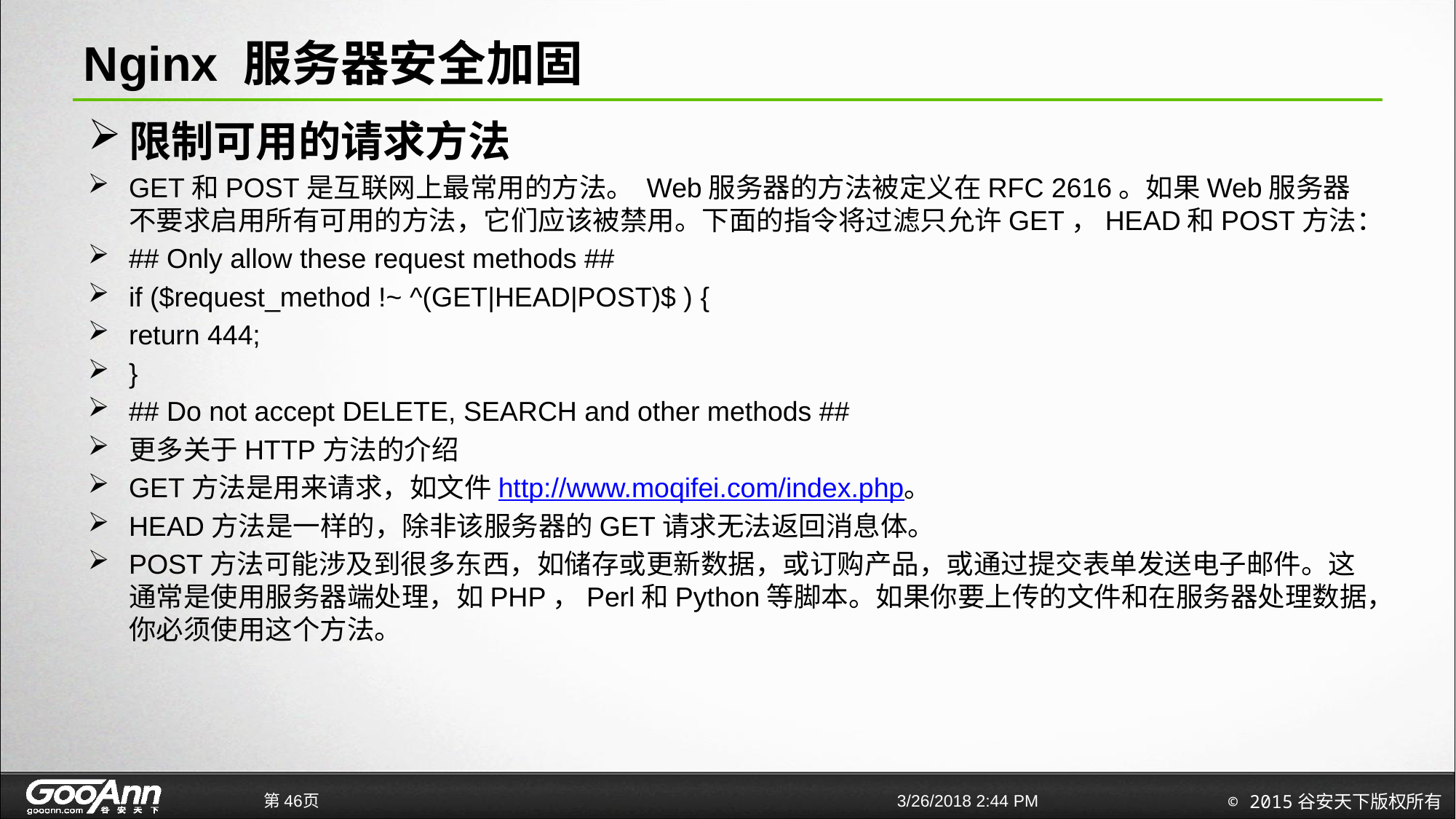

# Nginx 服务器安全加固
限制可用的请求方法
GET和POST是互联网上最常用的方法。 Web服务器的方法被定义在RFC 2616。如果Web服务器不要求启用所有可用的方法，它们应该被禁用。下面的指令将过滤只允许GET，HEAD和POST方法：
## Only allow these request methods ##
if ($request_method !~ ^(GET|HEAD|POST)$ ) {
return 444;
}
## Do not accept DELETE, SEARCH and other methods ##
更多关于HTTP方法的介绍
GET方法是用来请求，如文件http://www.moqifei.com/index.php。
HEAD方法是一样的，除非该服务器的GET请求无法返回消息体。
POST方法可能涉及到很多东西，如储存或更新数据，或订购产品，或通过提交表单发送电子邮件。这通常是使用服务器端处理，如PHP，Perl和Python等脚本。如果你要上传的文件和在服务器处理数据，你必须使用这个方法。